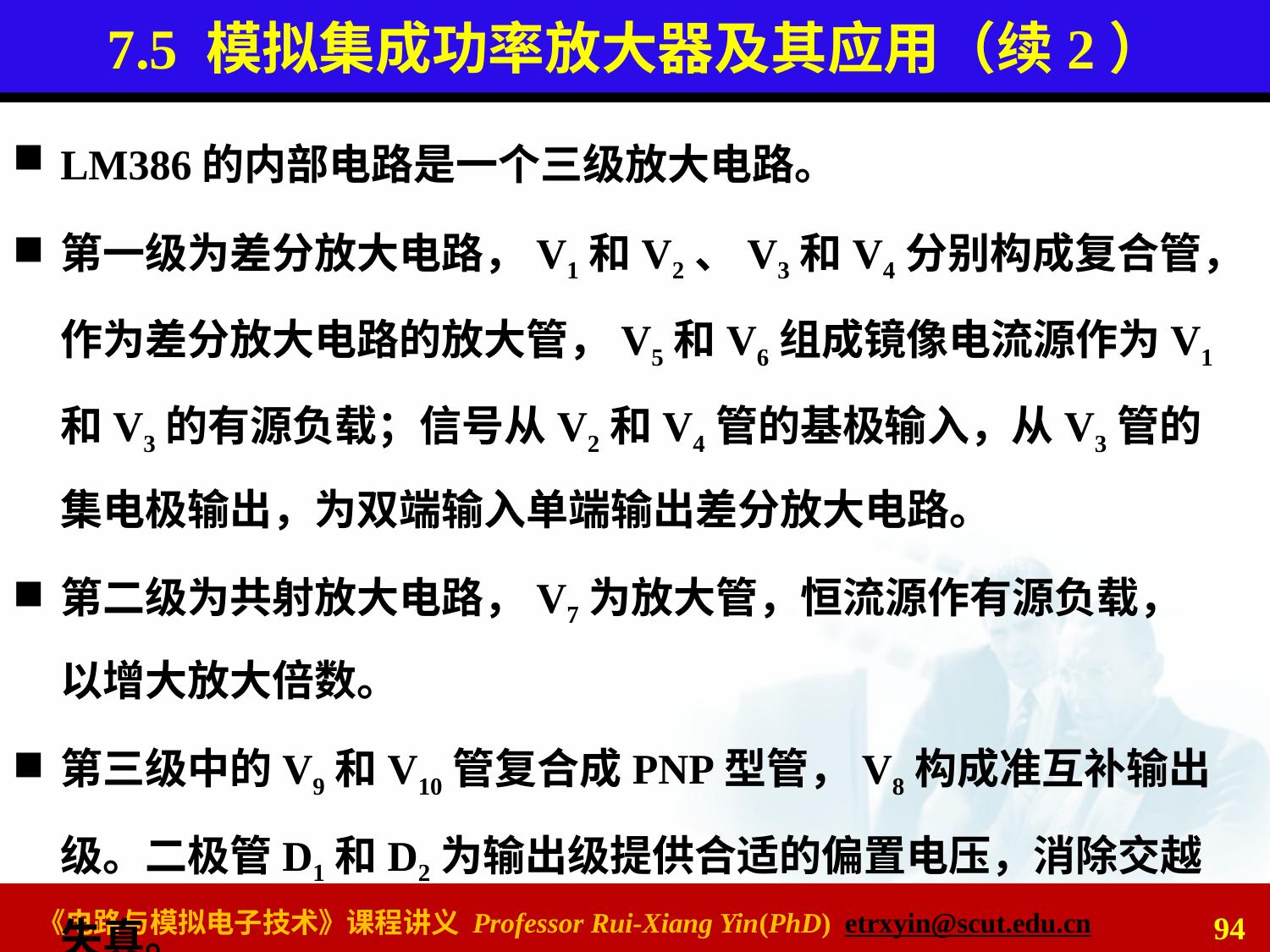

# 7.5 模拟集成功率放大器及其应用（续2）
LM386的内部电路是一个三级放大电路。
第一级为差分放大电路，V1和V2、V3和V4分别构成复合管，作为差分放大电路的放大管，V5和V6组成镜像电流源作为V1和V3的有源负载；信号从V2和V4管的基极输入，从V3管的集电极输出，为双端输入单端输出差分放大电路。
第二级为共射放大电路，V7为放大管，恒流源作有源负载，以增大放大倍数。
第三级中的V9和V10管复合成PNP型管，V8构成准互补输出级。二极管D1和D2为输出级提供合适的偏置电压，消除交越失真。
94